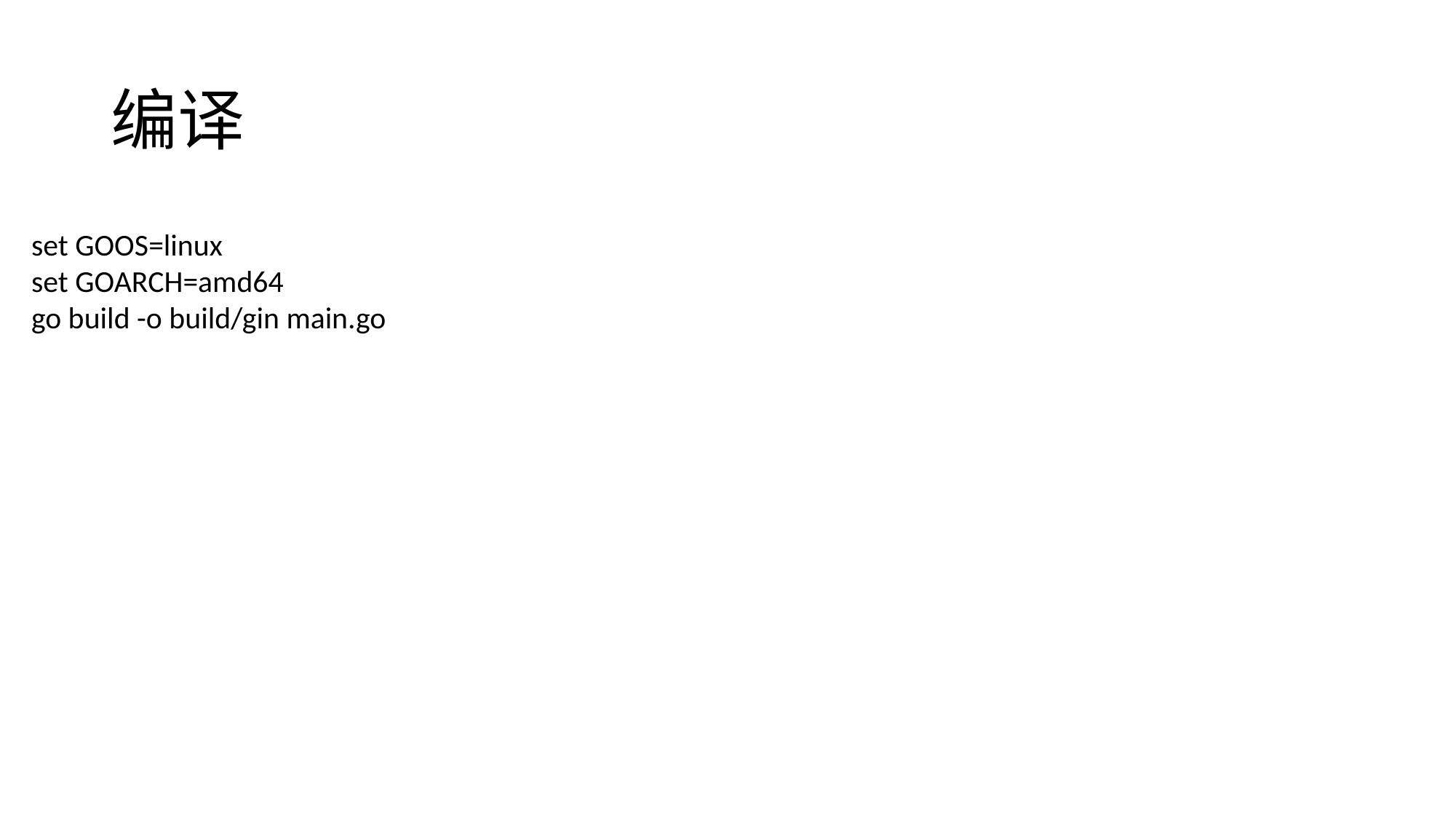

# 编译
set GOOS=linux
set GOARCH=amd64
go build -o build/gin main.go